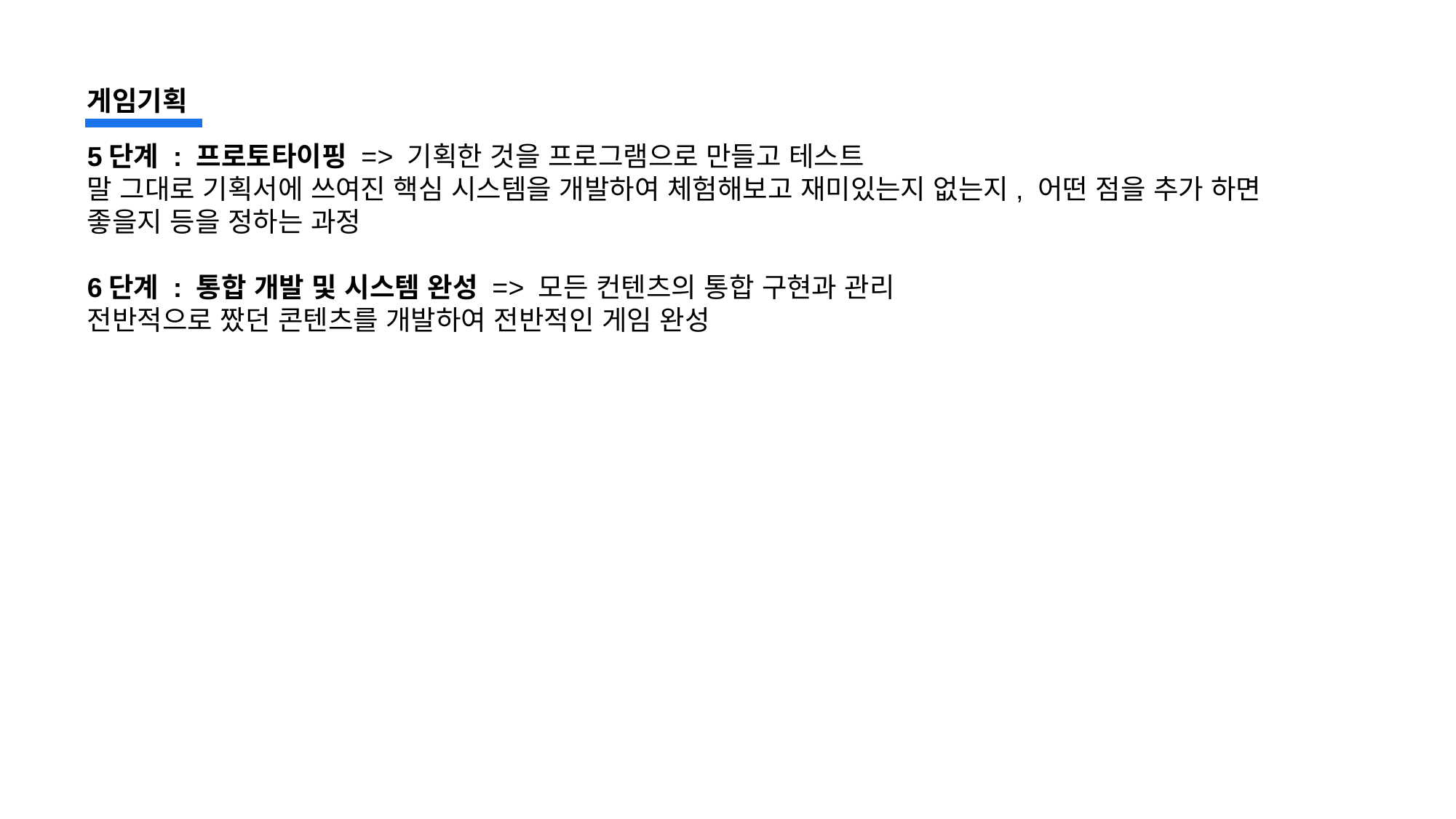

게임기획
5단계 : 프로토타이핑 => 기획한 것을 프로그램으로 만들고 테스트
말 그대로 기획서에 쓰여진 핵심 시스템을 개발하여 체험해보고 재미있는지 없는지, 어떤 점을 추가 하면 좋을지 등을 정하는 과정

6단계 : 통합 개발 및 시스템 완성 => 모든 컨텐츠의 통합 구현과 관리
전반적으로 짰던 콘텐츠를 개발하여 전반적인 게임 완성